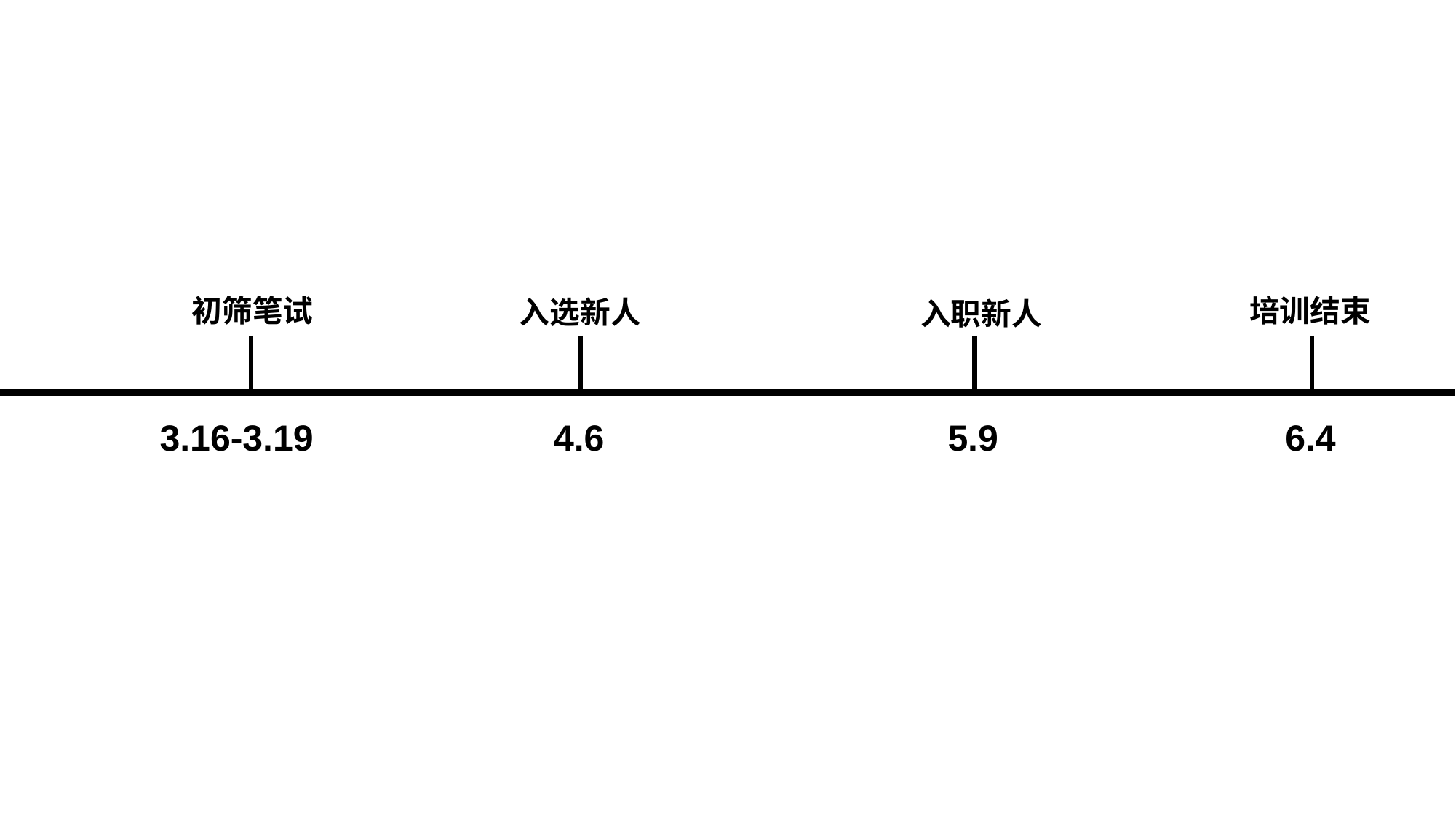

初筛笔试
培训结束
入选新人
入职新人
4.6
5.9
6.4

3.16-3.19